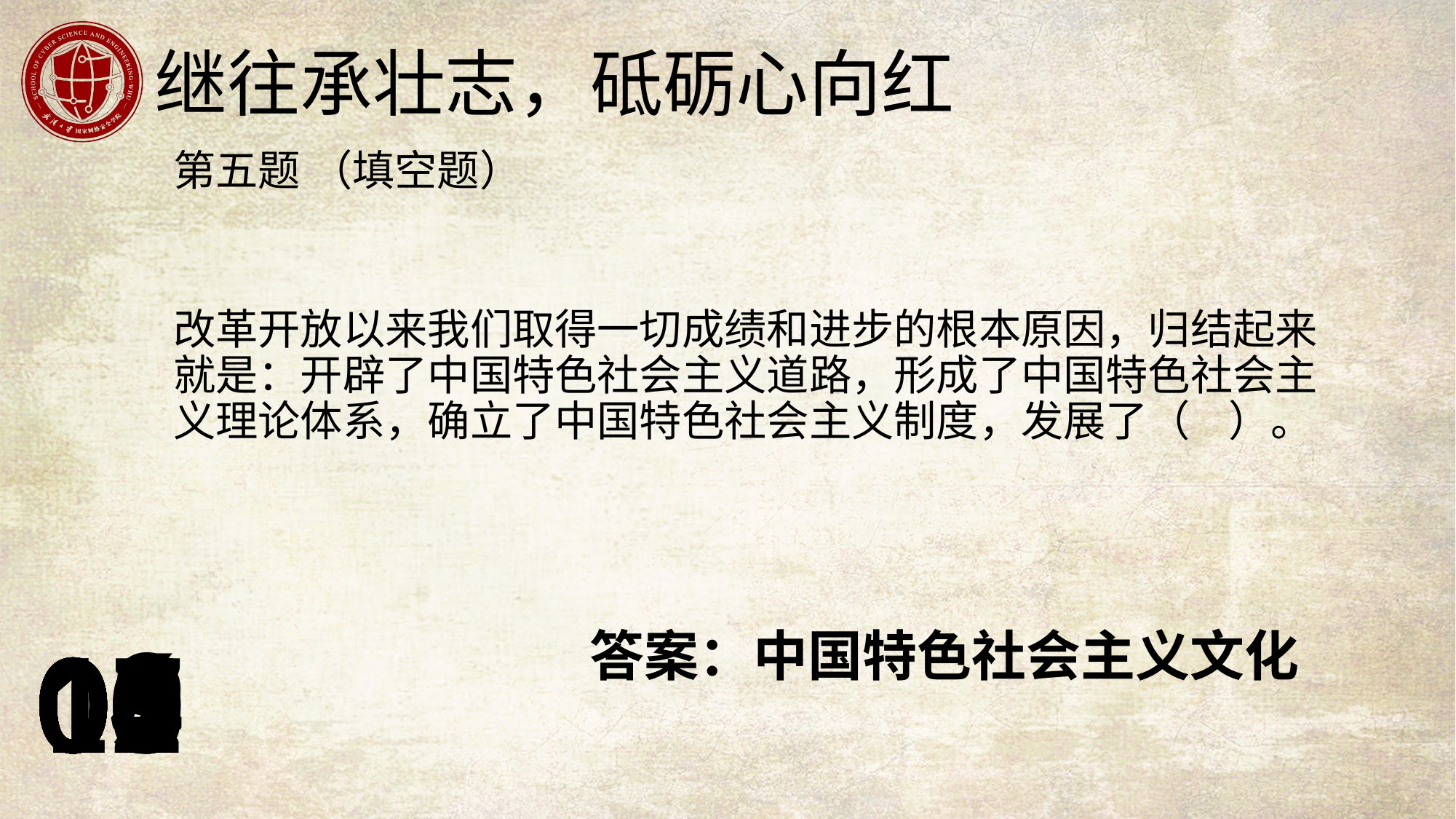

第五题 （填空题）

改革开放以来我们取得一切成绩和进步的根本原因，归结起来就是：开辟了中国特色社会主义道路，形成了中国特色社会主义理论体系，确立了中国特色社会主义制度，发展了（    ）。
答案：中国特色社会主义文化